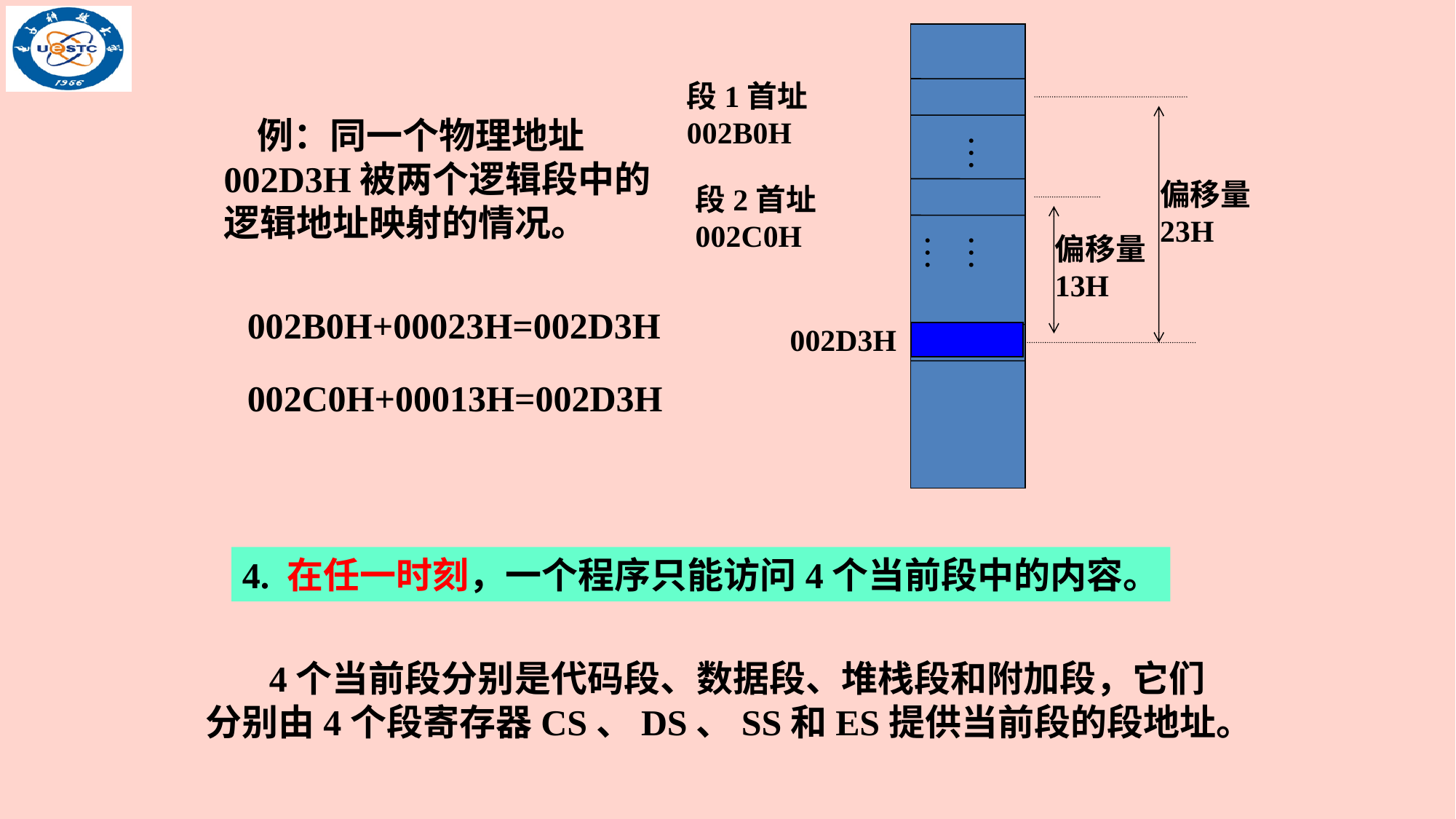

段1首址 002B0H

…
偏移量23H
段2首址002C0H

……
偏移量13H
002D3H

   例：同一个物理地址002D3H被两个逻辑段中的逻辑地址映射的情况。
002B0H+00023H=002D3H
002C0H+00013H=002D3H
4. 在任一时刻，一个程序只能访问4个当前段中的内容。
       4个当前段分别是代码段、数据段、堆栈段和附加段，它们分别由4个段寄存器CS、DS、SS和ES提供当前段的段地址。